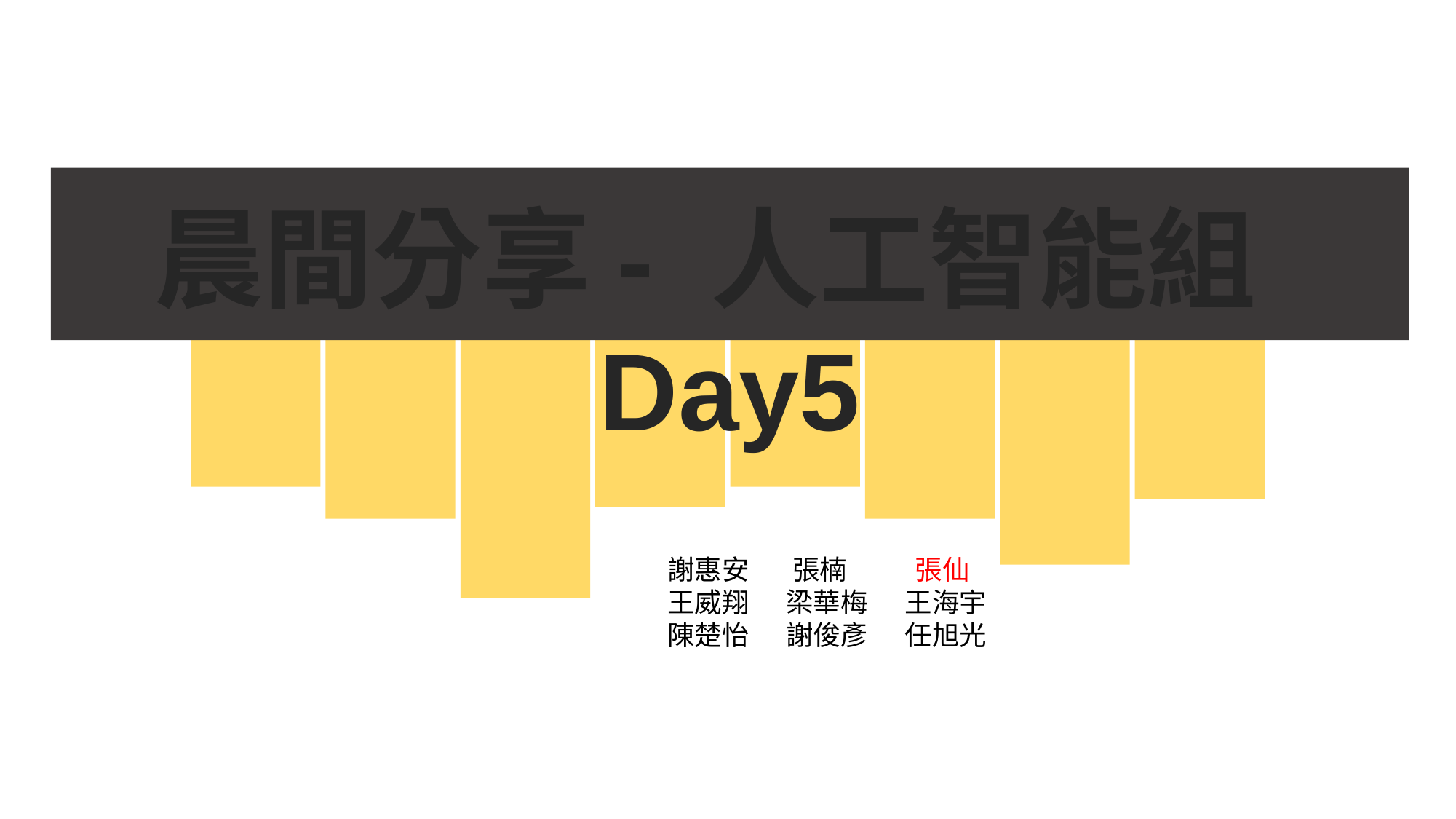

晨間分享- 人工智能組   Day5

謝惠安       張楠           張仙
王威翔      梁華梅      王海宇
陳楚怡      謝俊彥      任旭光